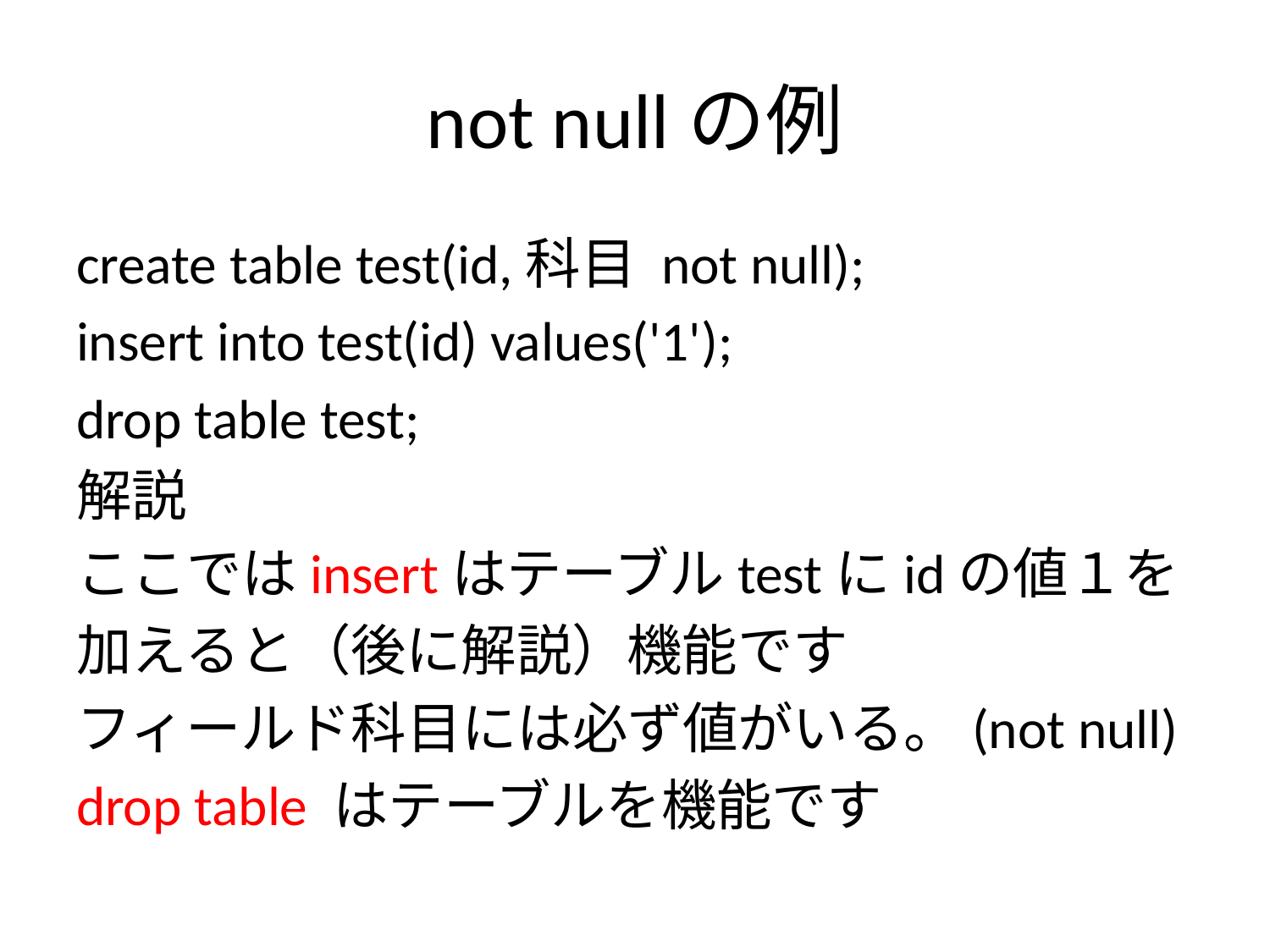

# not nullの例
create table test(id,科目 not null);
insert into test(id) values('1');
drop table test;
解説
ここではinsertはテーブルtestにidの値１を
加えると（後に解説）機能です
フィールド科目には必ず値がいる。(not null)
drop table はテーブルを機能です